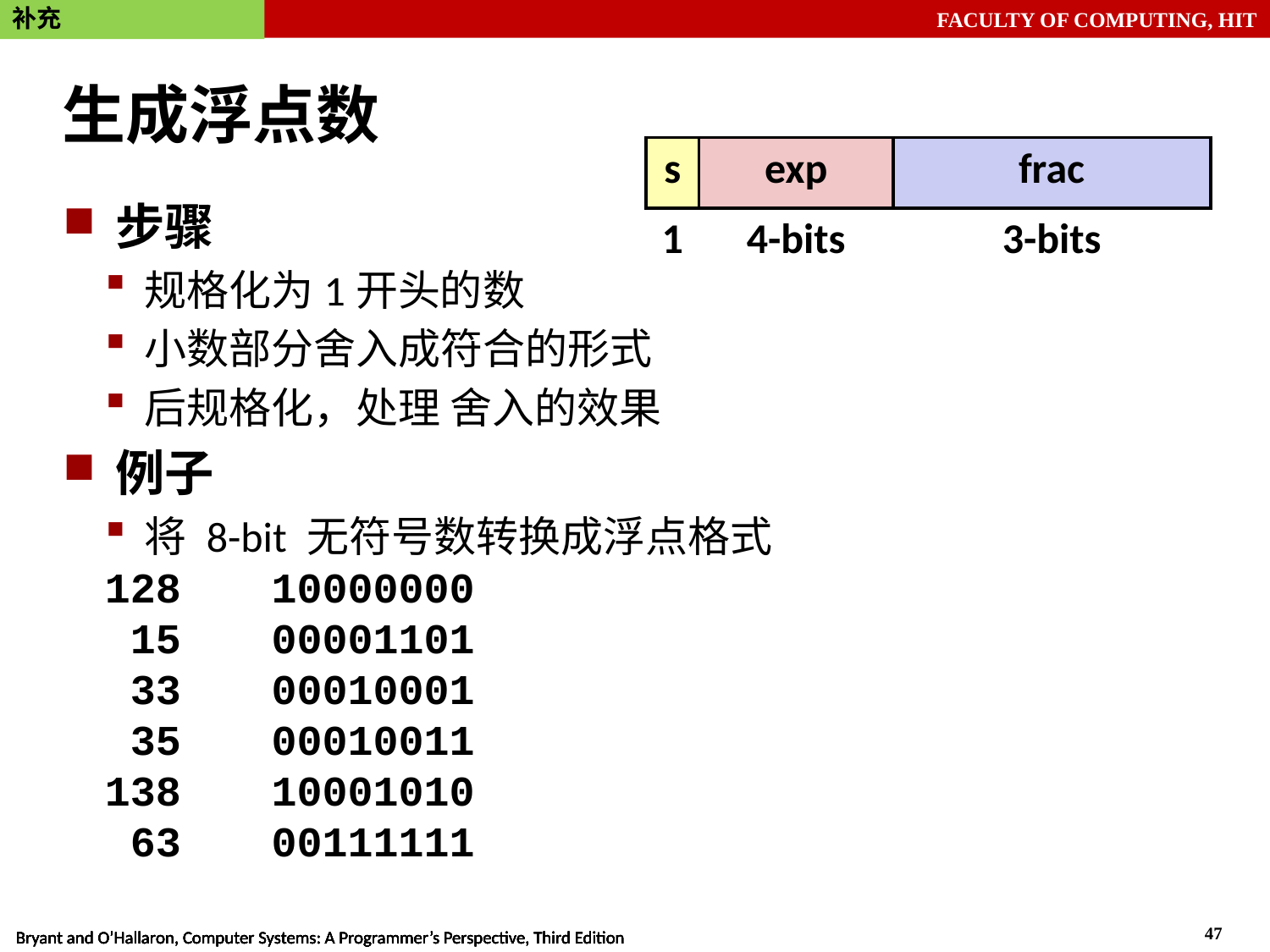

补充
# 生成浮点数
| s | exp | frac |
| --- | --- | --- |
| 1 | 4-bits | 3-bits |
步骤
规格化为1开头的数
小数部分舍入成符合的形式
后规格化，处理 舍入的效果
例子
将 8-bit 无符号数转换成浮点格式
128	10000000
 15	00001101
 33	00010001
 35	00010011
138	10001010
 63	00111111